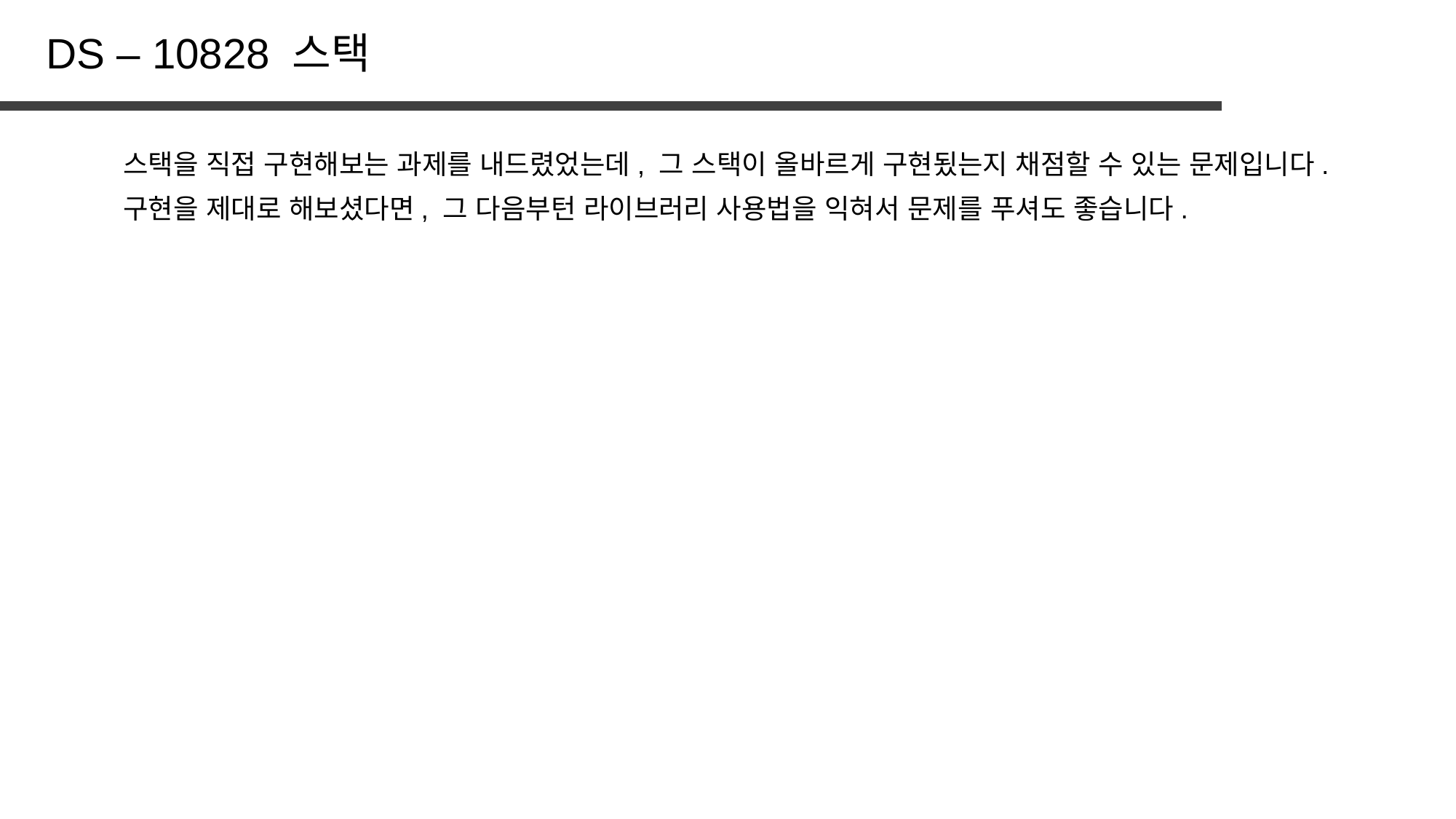

DS – 10828 스택
스택을 직접 구현해보는 과제를 내드렸었는데, 그 스택이 올바르게 구현됬는지 채점할 수 있는 문제입니다.
구현을 제대로 해보셨다면, 그 다음부턴 라이브러리 사용법을 익혀서 문제를 푸셔도 좋습니다.